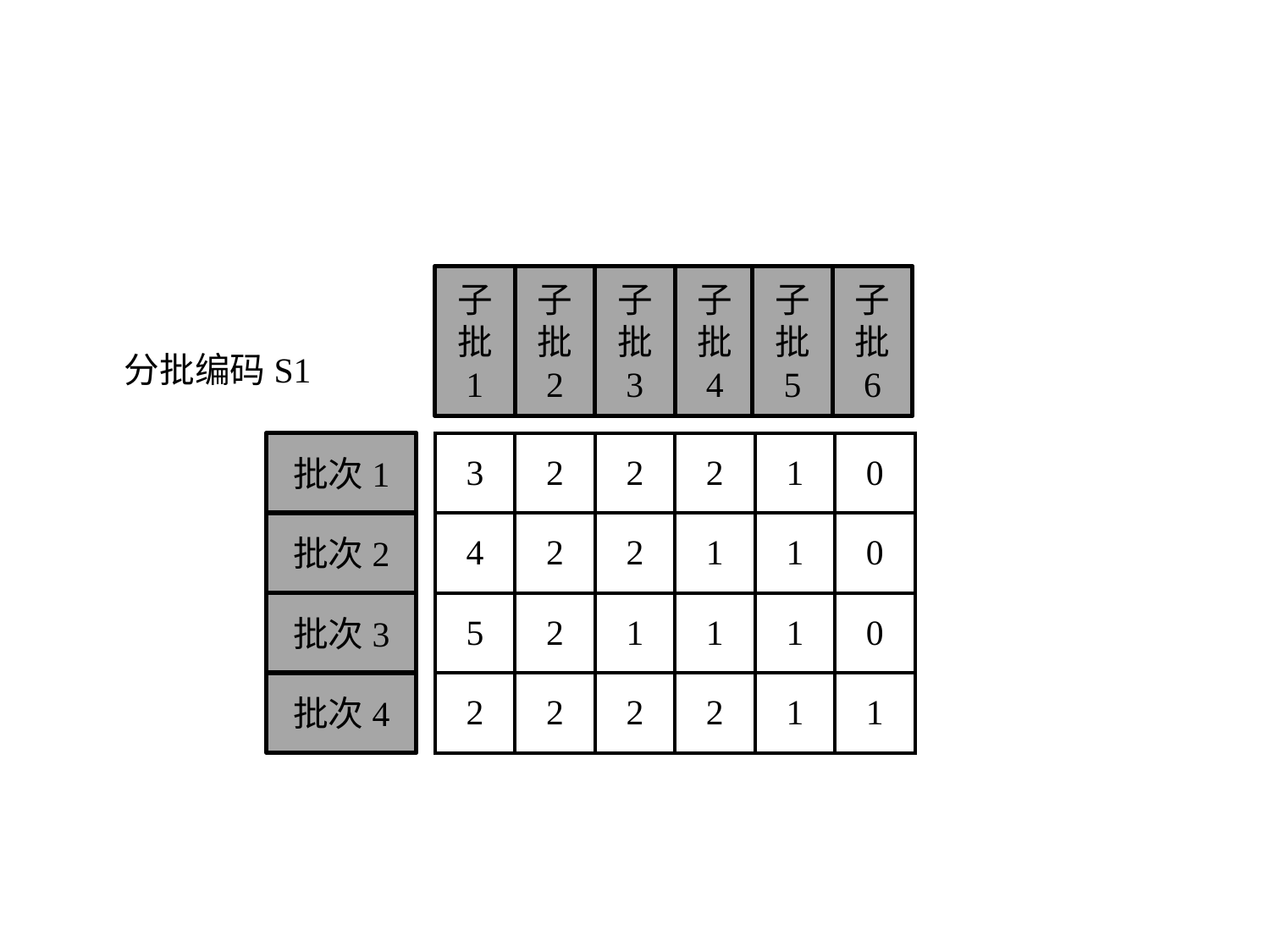

子批
1
子批
2
子批
3
子批
4
子批
5
子批
6
分批编码S1
批次1
批次2
批次3
批次4
| 3 | 2 | 2 | 2 | 1 | 0 |
| --- | --- | --- | --- | --- | --- |
| 4 | 2 | 2 | 1 | 1 | 0 |
| 5 | 2 | 1 | 1 | 1 | 0 |
| 2 | 2 | 2 | 2 | 1 | 1 |